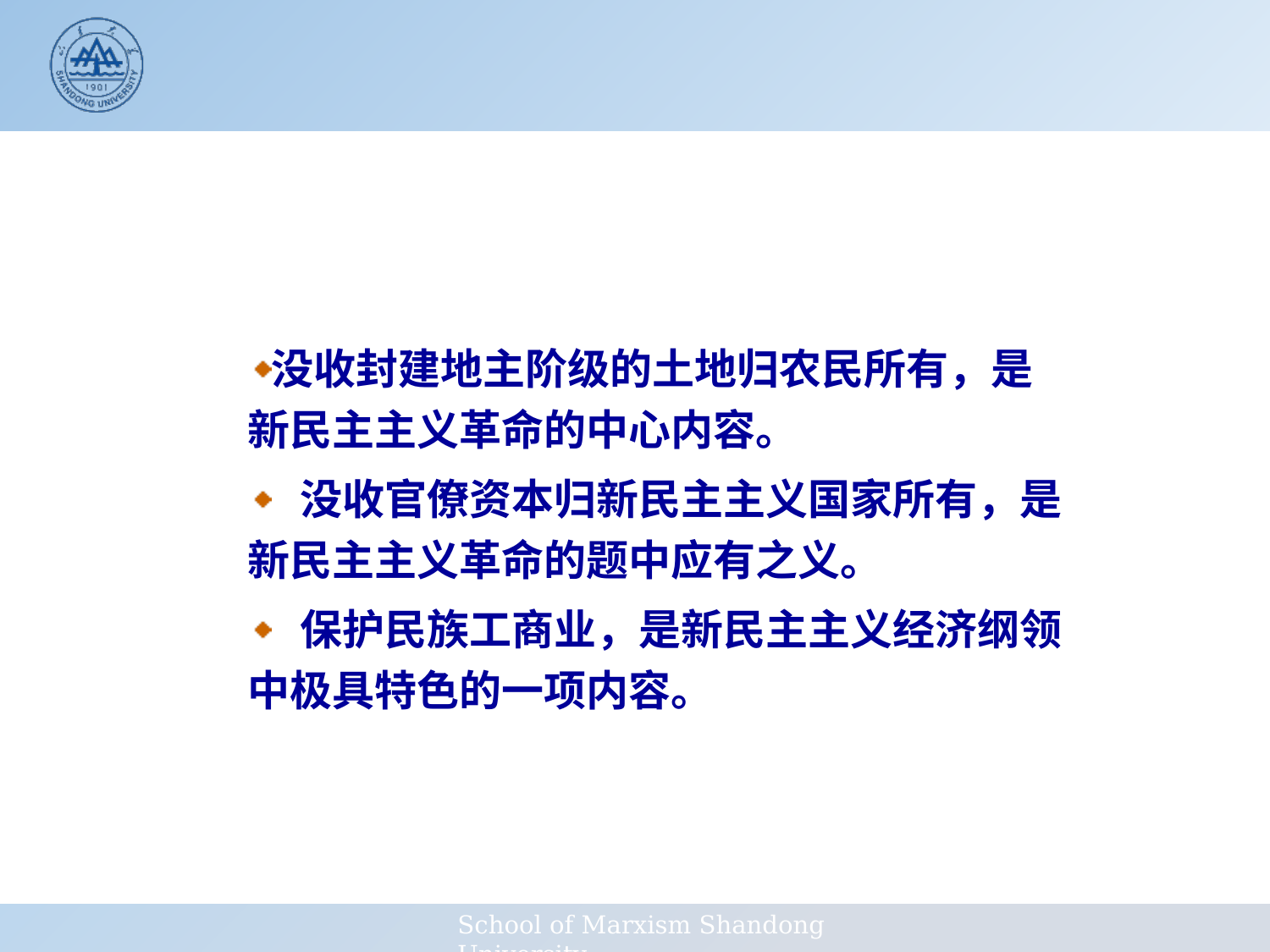

没收封建地主阶级的土地归农民所有，是新民主主义革命的中心内容。
  没收官僚资本归新民主主义国家所有，是新民主主义革命的题中应有之义。
  保护民族工商业，是新民主主义经济纲领中极具特色的一项内容。